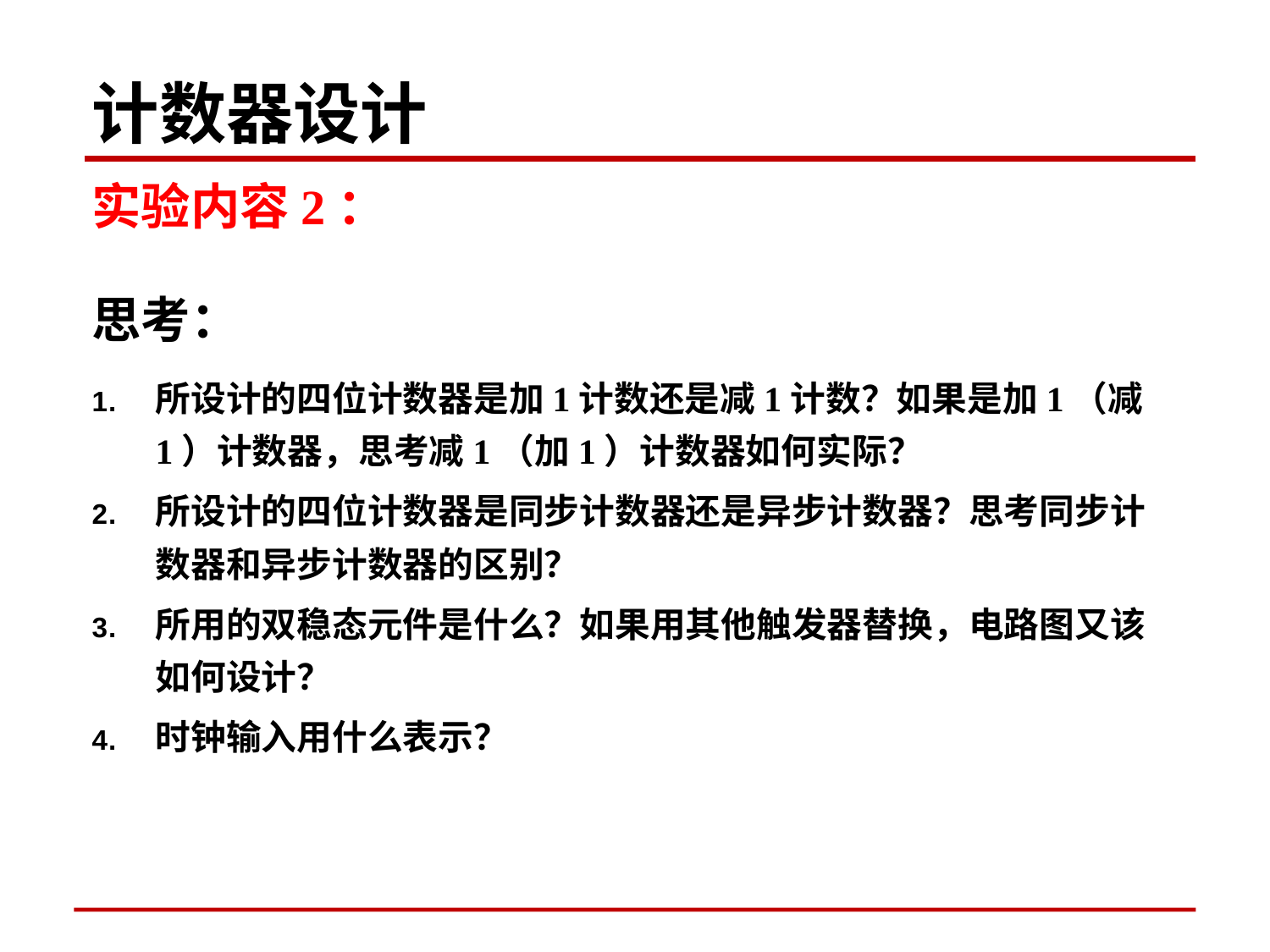

计数器设计
实验内容2：
思考：
所设计的四位计数器是加1计数还是减1计数？如果是加1（减1）计数器，思考减1（加1）计数器如何实际？
所设计的四位计数器是同步计数器还是异步计数器？思考同步计数器和异步计数器的区别？
所用的双稳态元件是什么？如果用其他触发器替换，电路图又该如何设计？
时钟输入用什么表示？